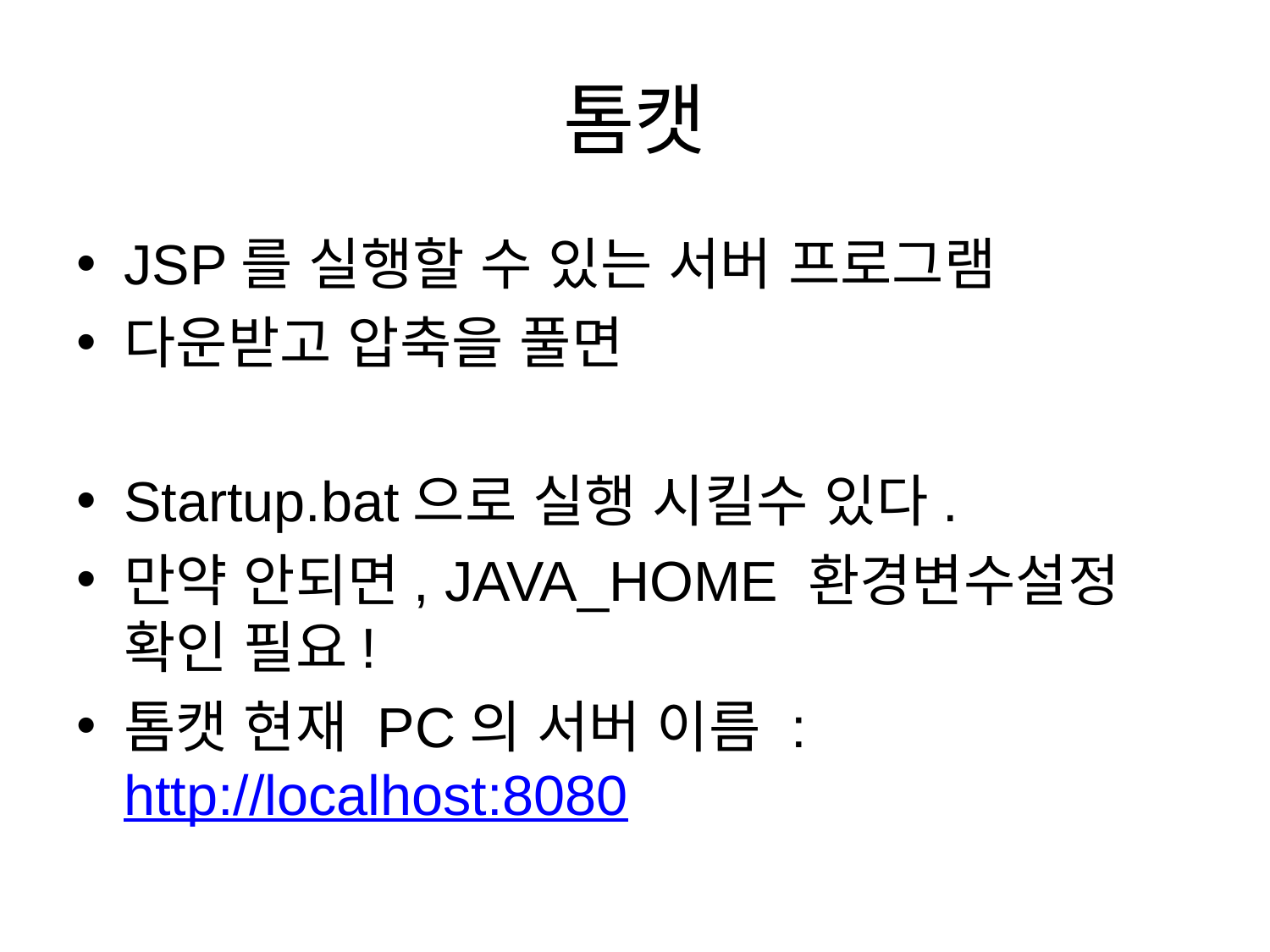

# 톰캣
JSP를 실행할 수 있는 서버 프로그램
다운받고 압축을 풀면

Startup.bat으로 실행 시킬수 있다.
만약 안되면, JAVA_HOME 환경변수설정 확인 필요!
톰캣 현재 PC의 서버 이름 : http://localhost:8080